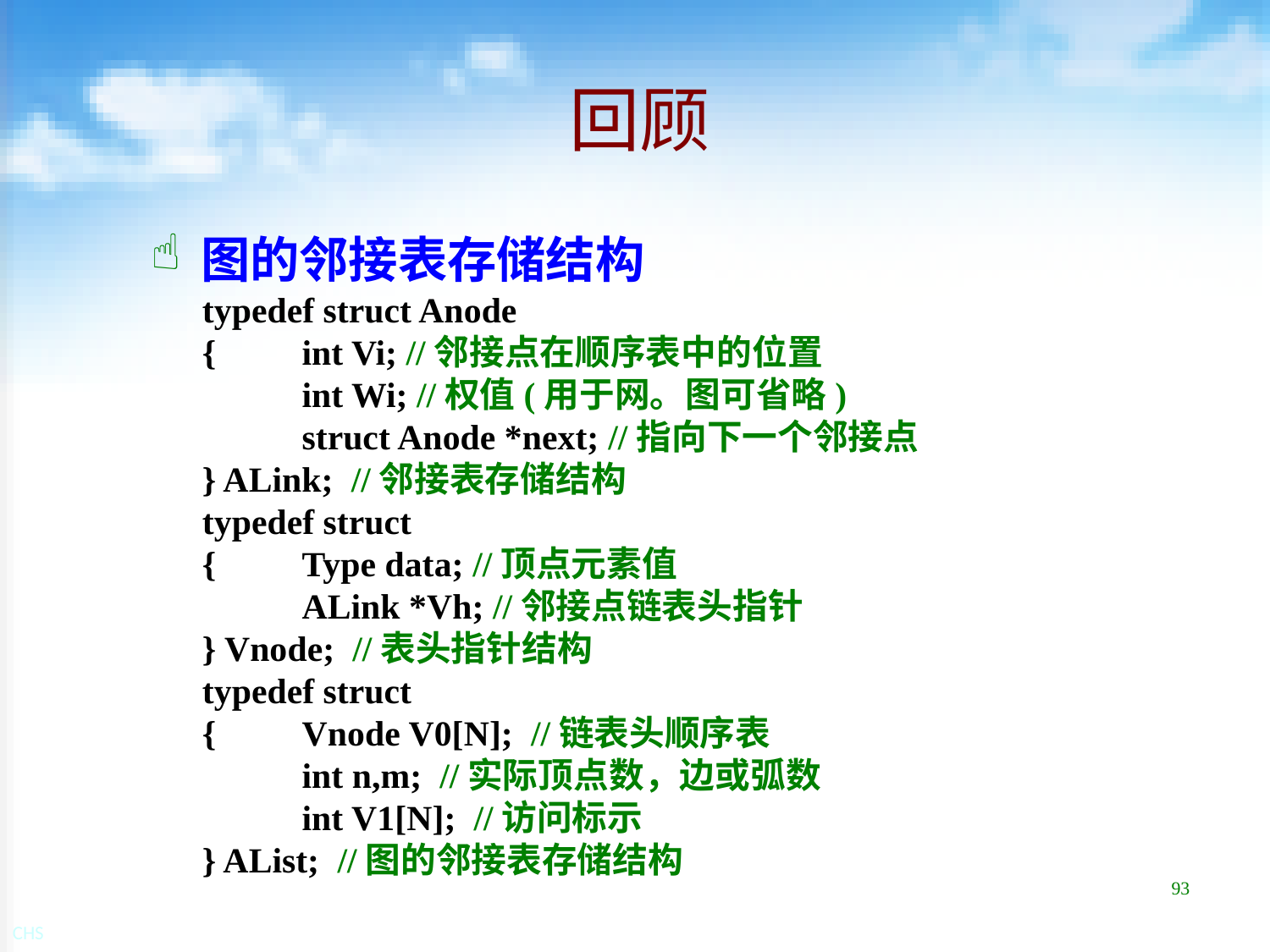

# 回顾
图的邻接表存储结构
typedef struct Anode
{	int Vi; //邻接点在顺序表中的位置
	int Wi; //权值(用于网。图可省略)
	struct Anode *next; //指向下一个邻接点
} ALink;  //邻接表存储结构
typedef struct
{	Type data; //顶点元素值
	ALink *Vh; //邻接点链表头指针
} Vnode;  //表头指针结构
typedef struct
{	Vnode V0[N];  //链表头顺序表
	int n,m;  //实际顶点数，边或弧数
	int V1[N];  //访问标示
} AList;  //图的邻接表存储结构
93